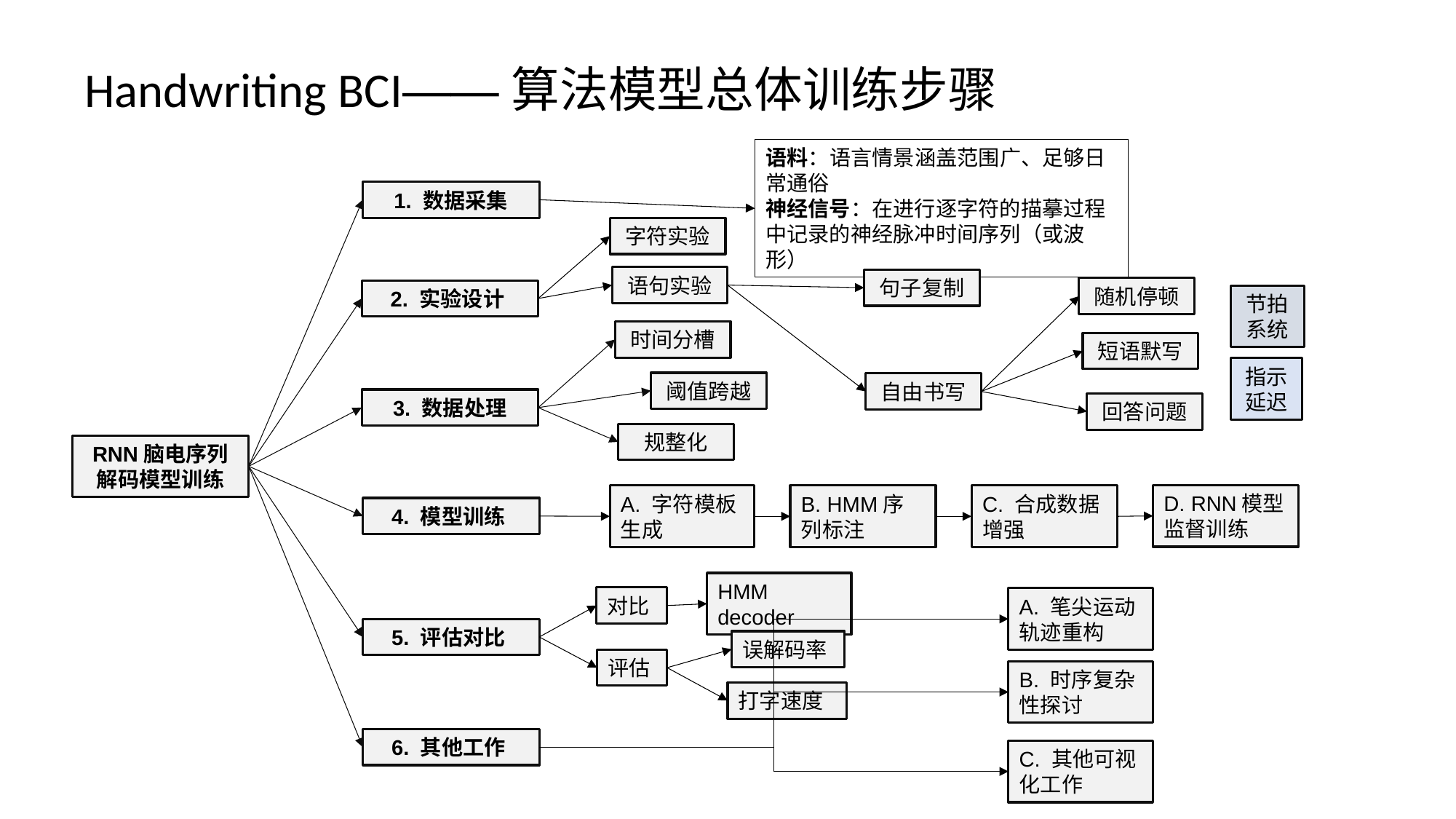

Handwriting BCI——算法模型总体训练步骤
语料：语言情景涵盖范围广、足够日常通俗
神经信号：在进行逐字符的描摹过程中记录的神经脉冲时间序列（或波形）
1. 数据采集
字符实验
语句实验
句子复制
随机停顿
2. 实验设计
节拍系统
时间分槽
短语默写
指示延迟
阈值跨越
自由书写
3. 数据处理
回答问题
规整化
RNN脑电序列解码模型训练
D. RNN模型监督训练
A. 字符模板生成
B. HMM序列标注
C. 合成数据增强
4. 模型训练
HMM decoder
对比
A. 笔尖运动轨迹重构
5. 评估对比
误解码率
评估
B. 时序复杂性探讨
打字速度
6. 其他工作
C. 其他可视化工作